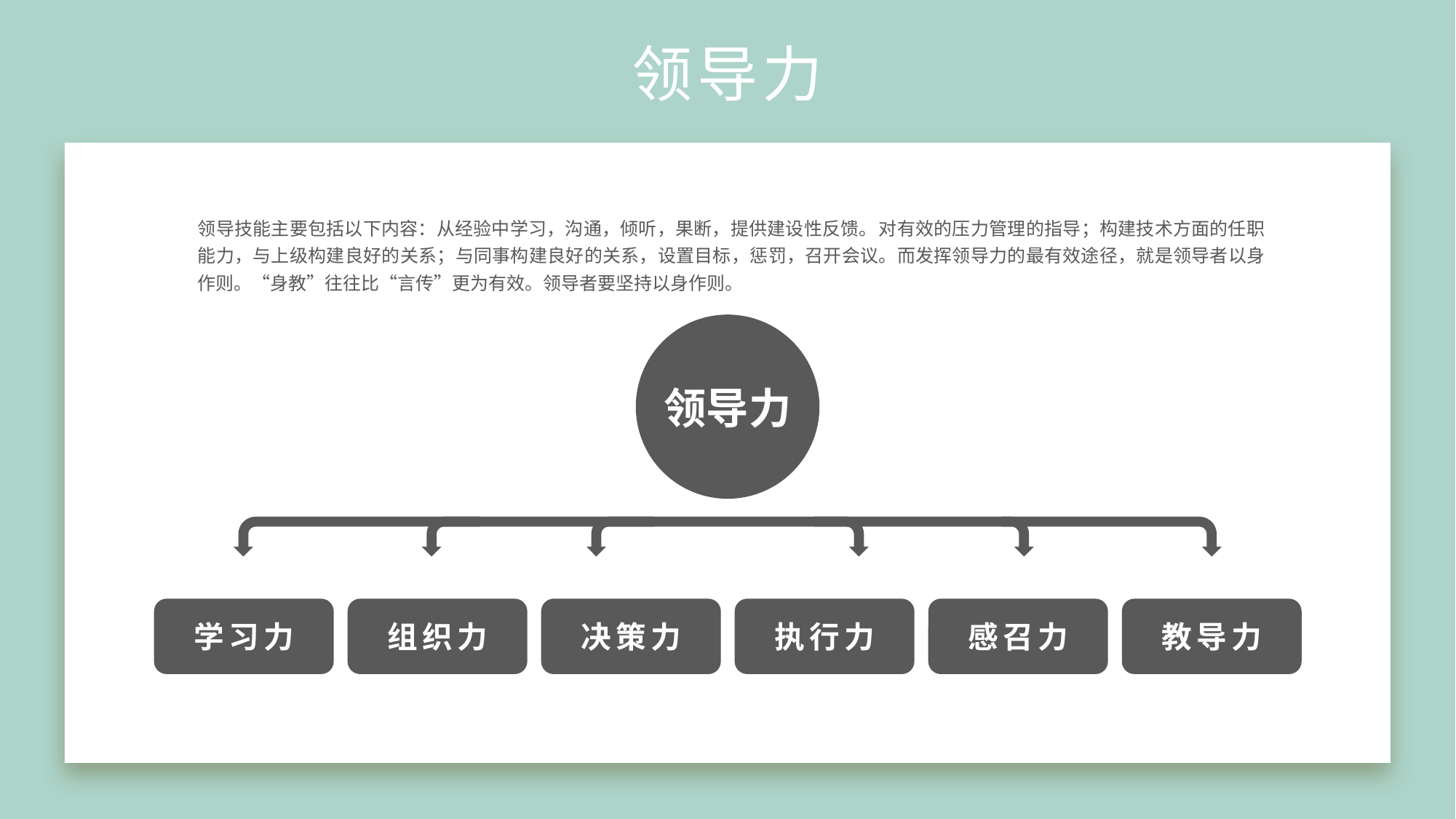

# 领导力

领导技能主要包括以下内容：从经验中学习，沟通，倾听，果断，提供建设性反馈。对有效的压力管理的指导；构建技术方面的任职能力，与上级构建良好的关系；与同事构建良好的关系，设置目标，惩罚，召开会议。而发挥领导力的最有效途径，就是领导者以身作则。“身教”往往比“言传”更为有效。领导者要坚持以身作则。
领导力

学习力
组织力
决策力
执行力
感召力
教导力